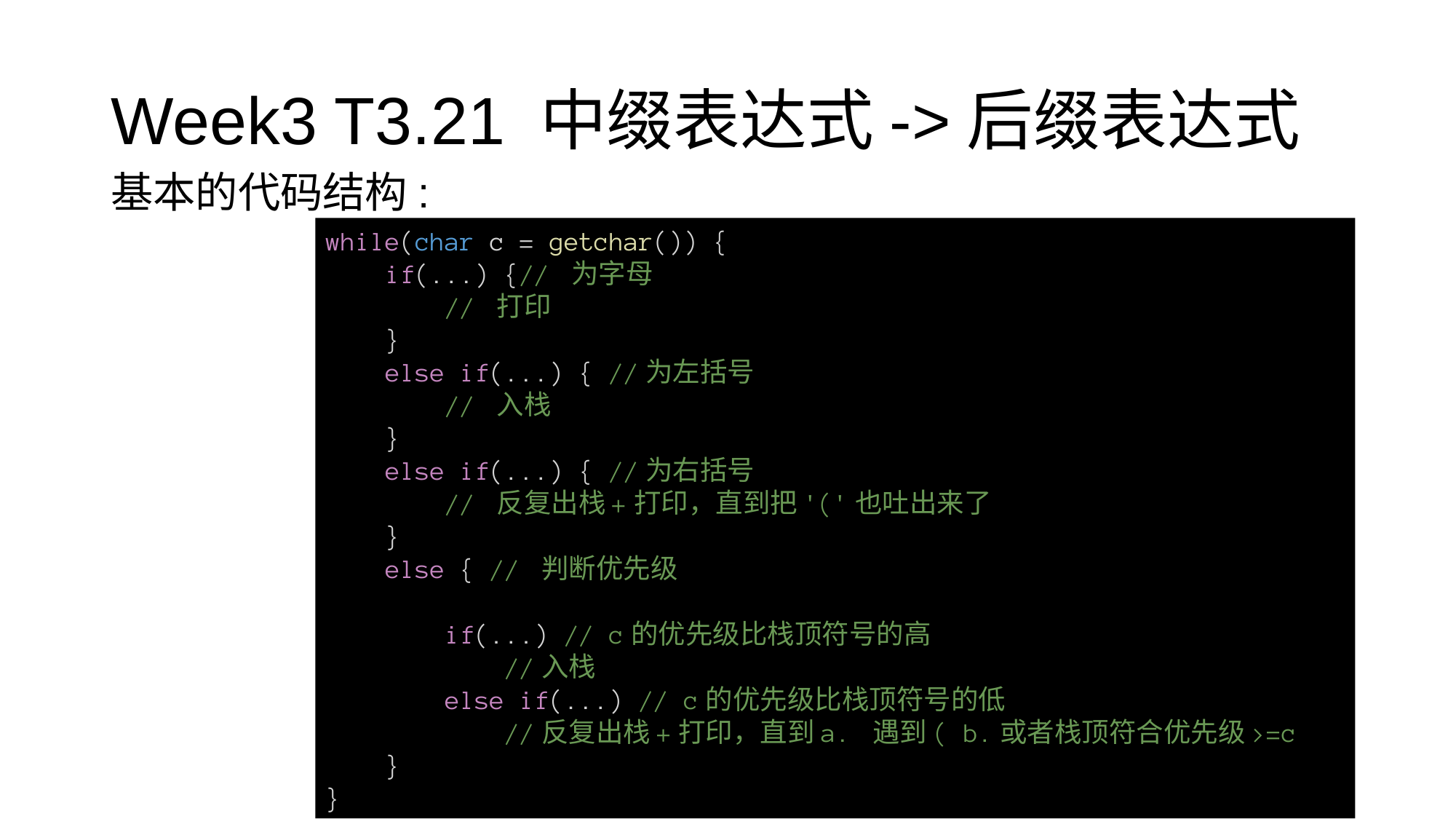

# Week3 T3.21 中缀表达式->后缀表达式
基本的代码结构:

while(char c = getchar()) {
    if(...) {// 为字母
        // 打印
    }
    else if(...) { //为左括号
        // 入栈
    }
    else if(...) { //为右括号
        // 反复出栈+打印，直到把'('也吐出来了
    }
    else { // 判断优先级

        if(...) // c的优先级比栈顶符号的高
            //入栈
        else if(...) // c的优先级比栈顶符号的低
            //反复出栈+打印，直到a. 遇到( b.或者栈顶符合优先级>=c
    }
}